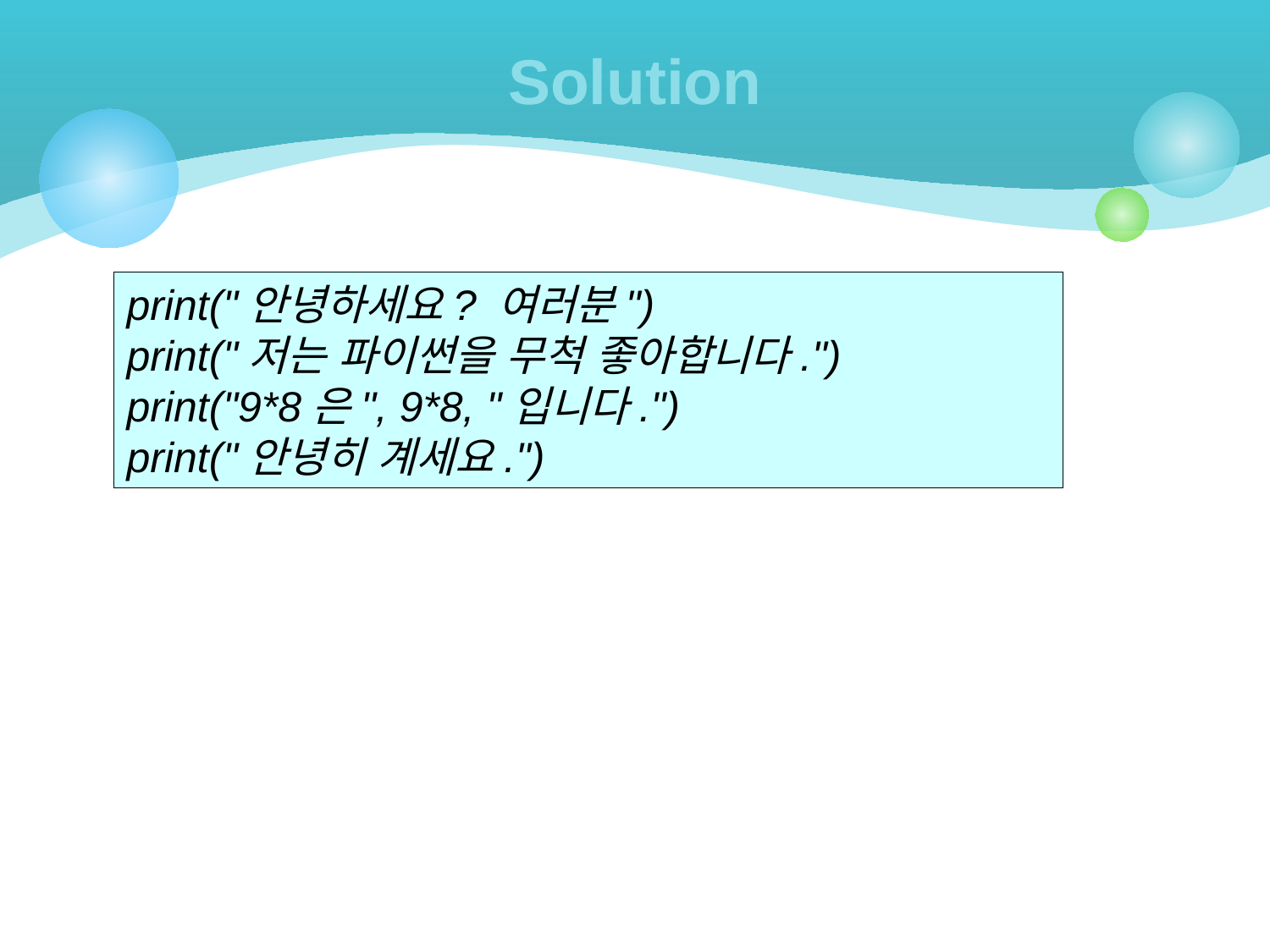

# Solution
print("안녕하세요? 여러분")
print("저는 파이썬을 무척 좋아합니다.")
print("9*8은", 9*8, "입니다.")
print("안녕히 계세요.")